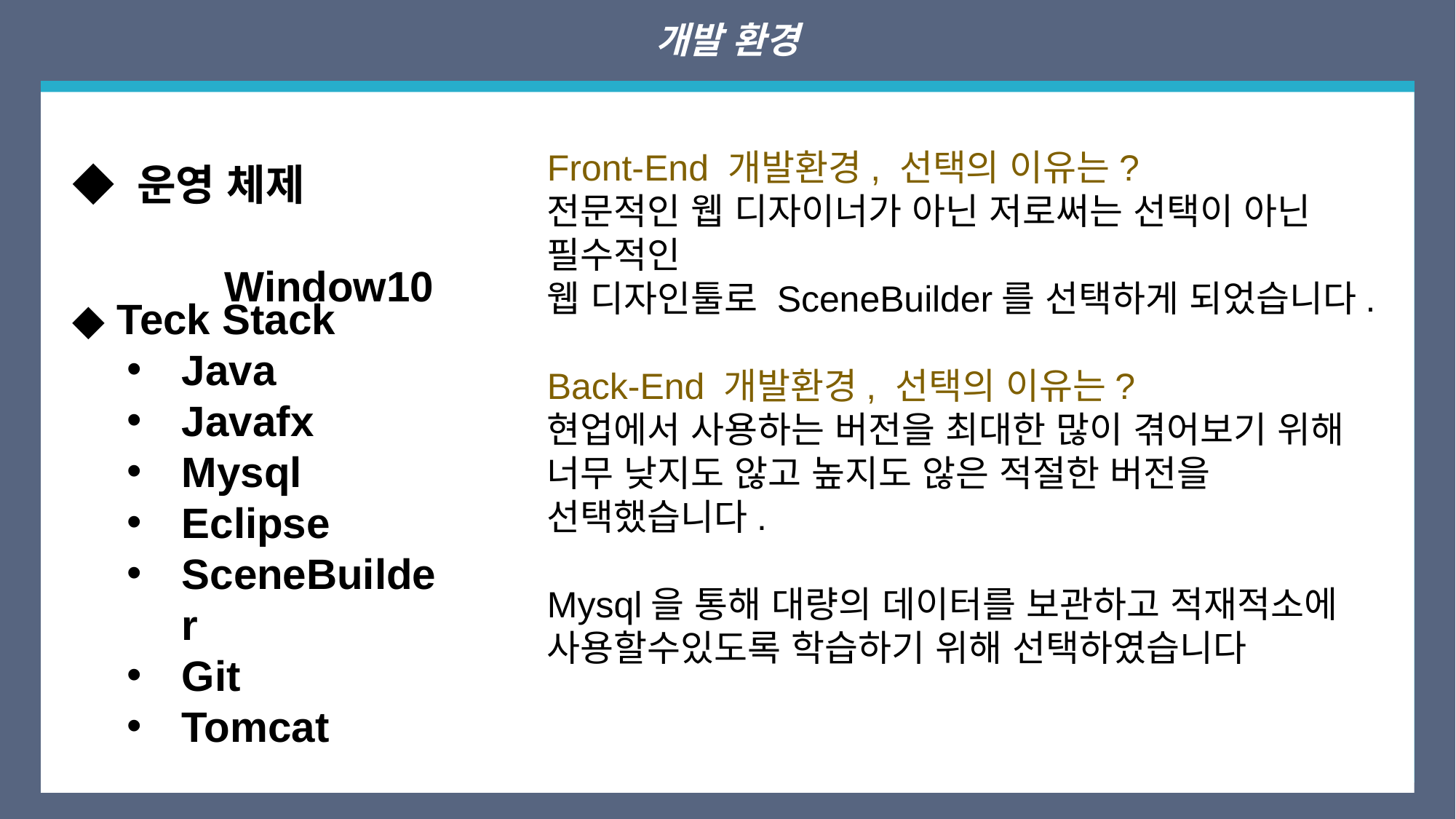

개발 환경

Front-End 개발환경, 선택의 이유는?
전문적인 웹 디자이너가 아닌 저로써는 선택이 아닌 필수적인
웹 디자인툴로 SceneBuilder를 선택하게 되었습니다.

Back-End 개발환경, 선택의 이유는?
현업에서 사용하는 버전을 최대한 많이 겪어보기 위해 너무 낮지도 않고 높지도 않은 적절한 버전을 선택했습니다.

Mysql을 통해 대량의 데이터를 보관하고 적재적소에 사용할수있도록 학습하기 위해 선택하였습니다
◆ 운영 체제
            Window10

◆ Teck Stack
Java
Javafx
Mysql
Eclipse
SceneBuilder
Git
Tomcat